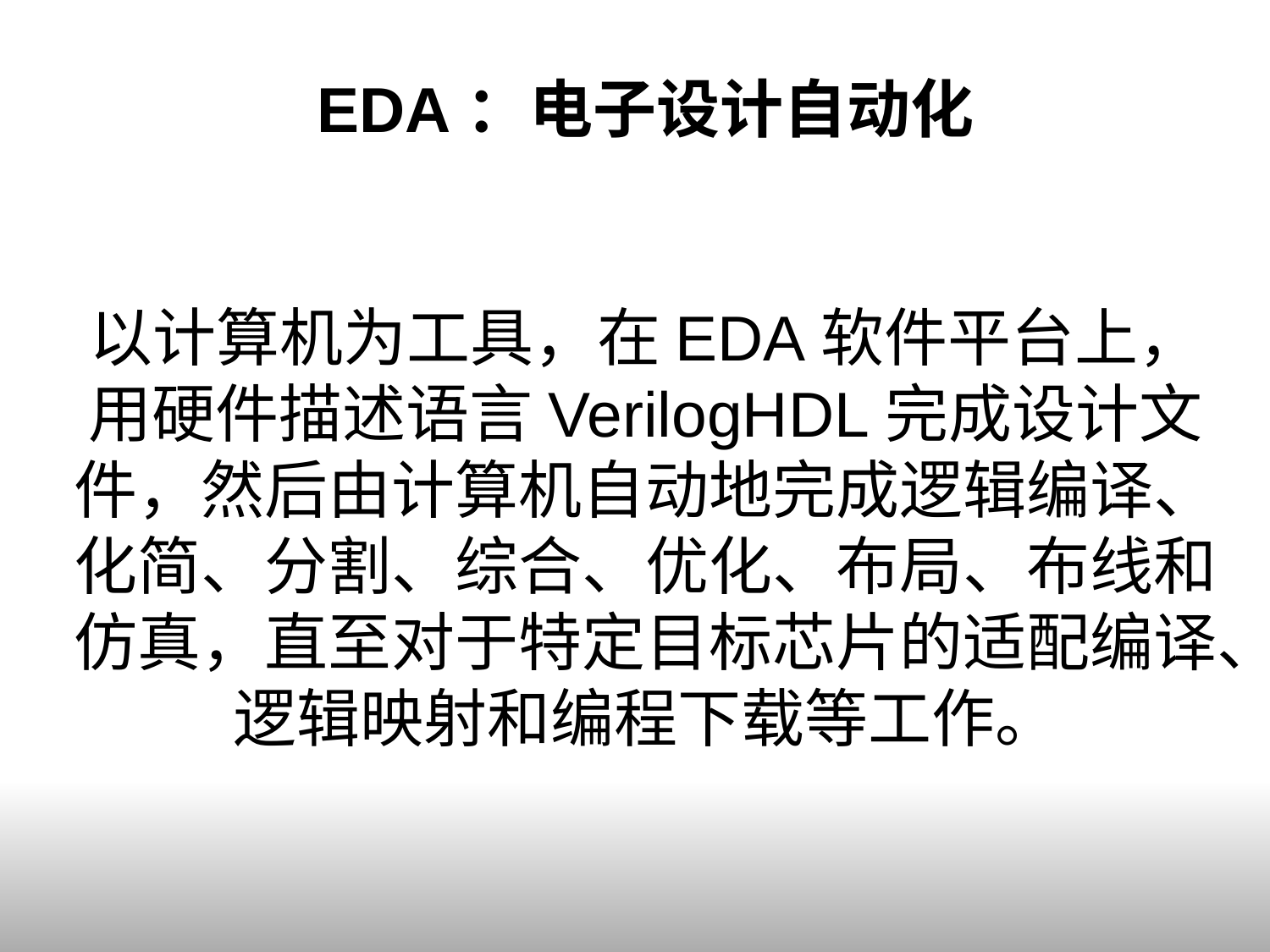

EDA：电子设计自动化

以计算机为工具，在EDA软件平台上，用硬件描述语言VerilogHDL完成设计文件，然后由计算机自动地完成逻辑编译、化简、分割、综合、优化、布局、布线和仿真，直至对于特定目标芯片的适配编译、逻辑映射和编程下载等工作。